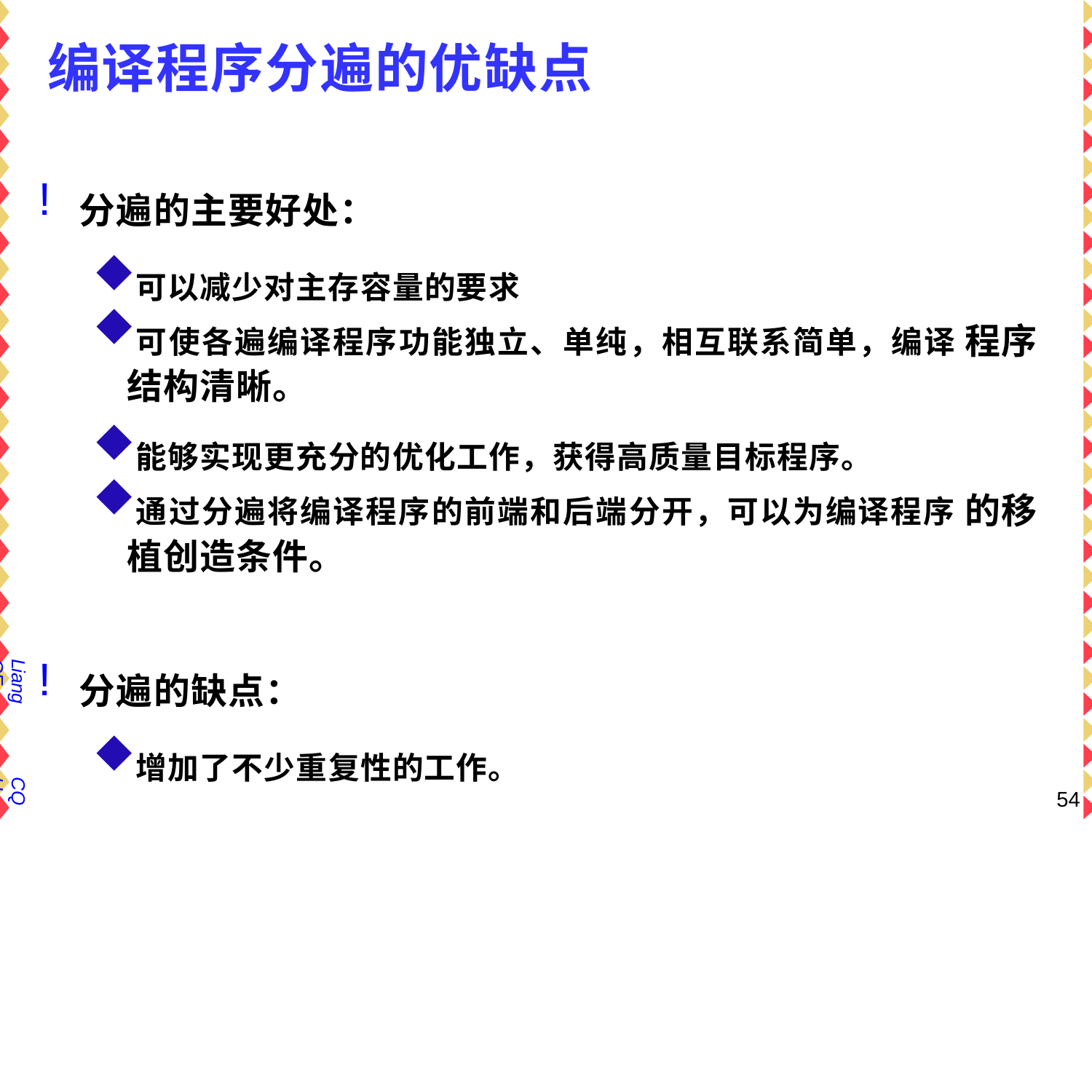

# 编译程序分遍的优缺点
分遍的主要好处：
可以减少对主存容量的要求
可使各遍编译程序功能独立、单纯，相互联系简单，编译 程序结构清晰。
能够实现更充分的优化工作，获得高质量目标程序。
通过分遍将编译程序的前端和后端分开，可以为编译程序 的移植创造条件。

分遍的缺点：
增加了不少重复性的工作。
Liang GE
CQU
54